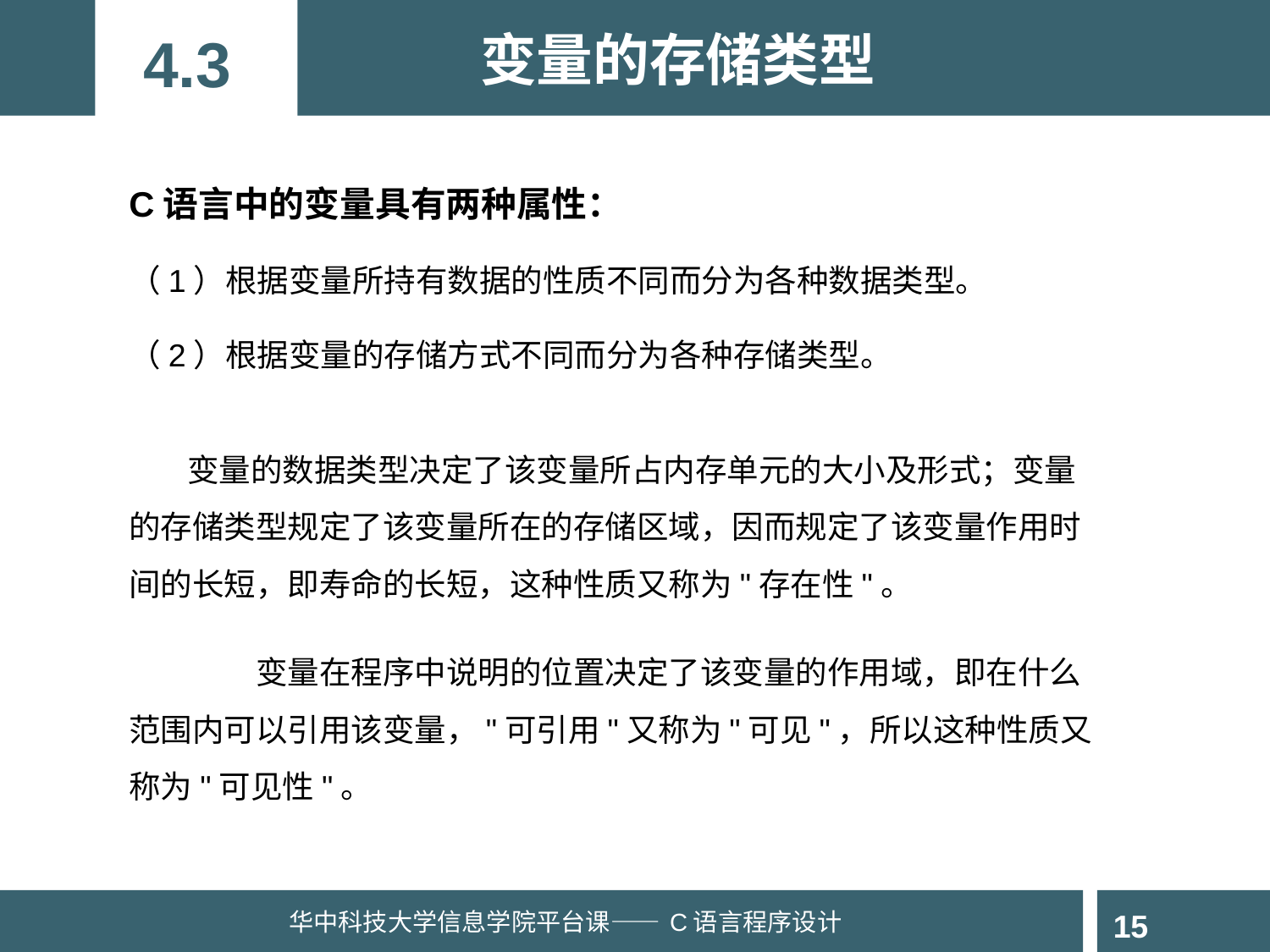

变量的存储类型
4.3
C语言中的变量具有两种属性：
（1）根据变量所持有数据的性质不同而分为各种数据类型。
（2）根据变量的存储方式不同而分为各种存储类型。
       变量的数据类型决定了该变量所占内存单元的大小及形式；变量的存储类型规定了该变量所在的存储区域，因而规定了该变量作用时间的长短，即寿命的长短，这种性质又称为"存在性"。
	变量在程序中说明的位置决定了该变量的作用域，即在什么范围内可以引用该变量，"可引用"又称为"可见"，所以这种性质又称为"可见性"。